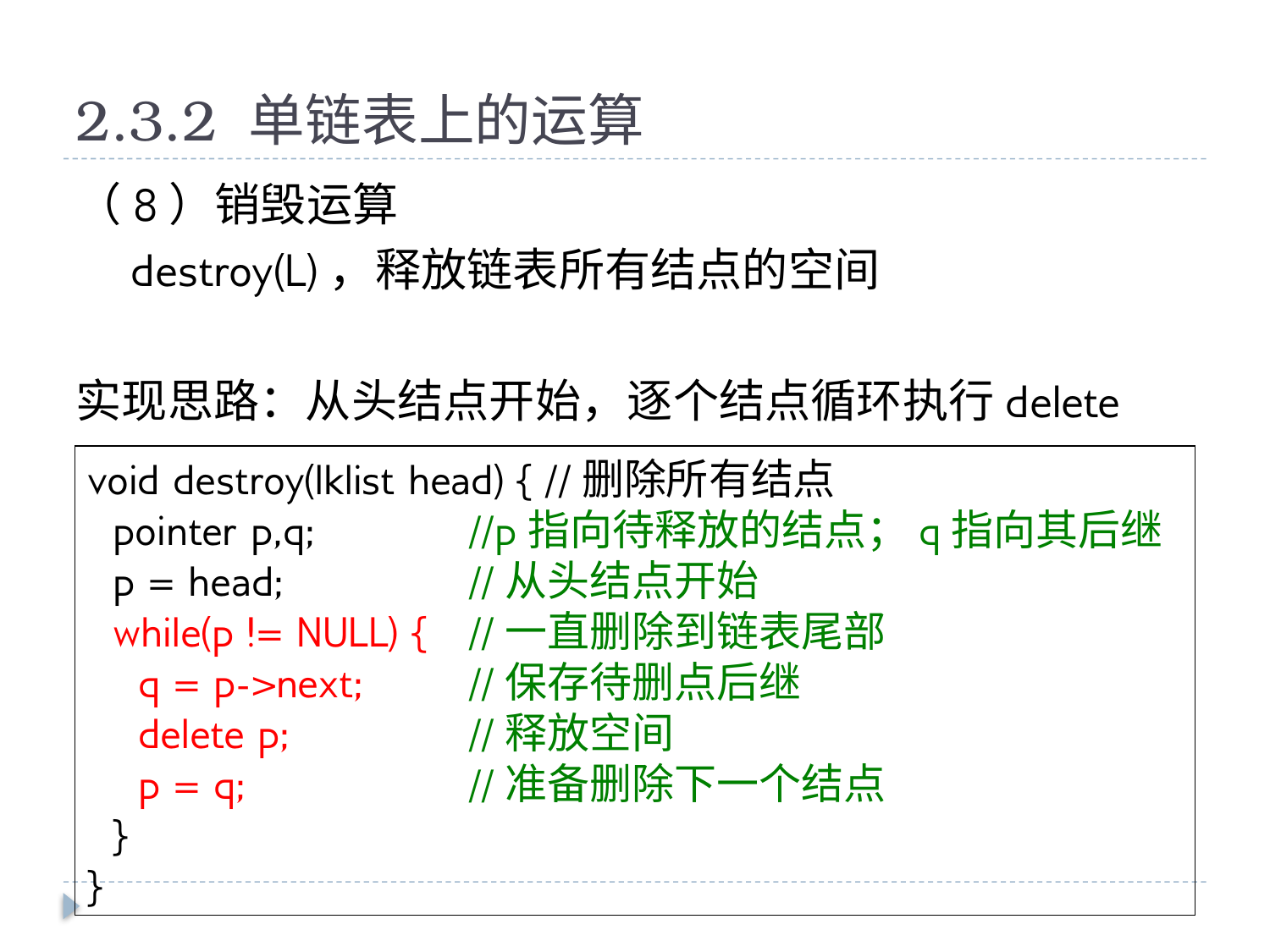

# 2.3.2 单链表上的运算
（8）销毁运算
    destroy(L)，释放链表所有结点的空间

实现思路：从头结点开始，逐个结点循环执行delete

void destroy(lklist head) { //删除所有结点
  pointer p,q;		//p指向待释放的结点；q指向其后继
  p = head;		//从头结点开始
  while(p != NULL) {	//一直删除到链表尾部
    q = p->next;	//保存待删点后继
    delete p;        	//释放空间
    p = q;		//准备删除下一个结点
  }
}